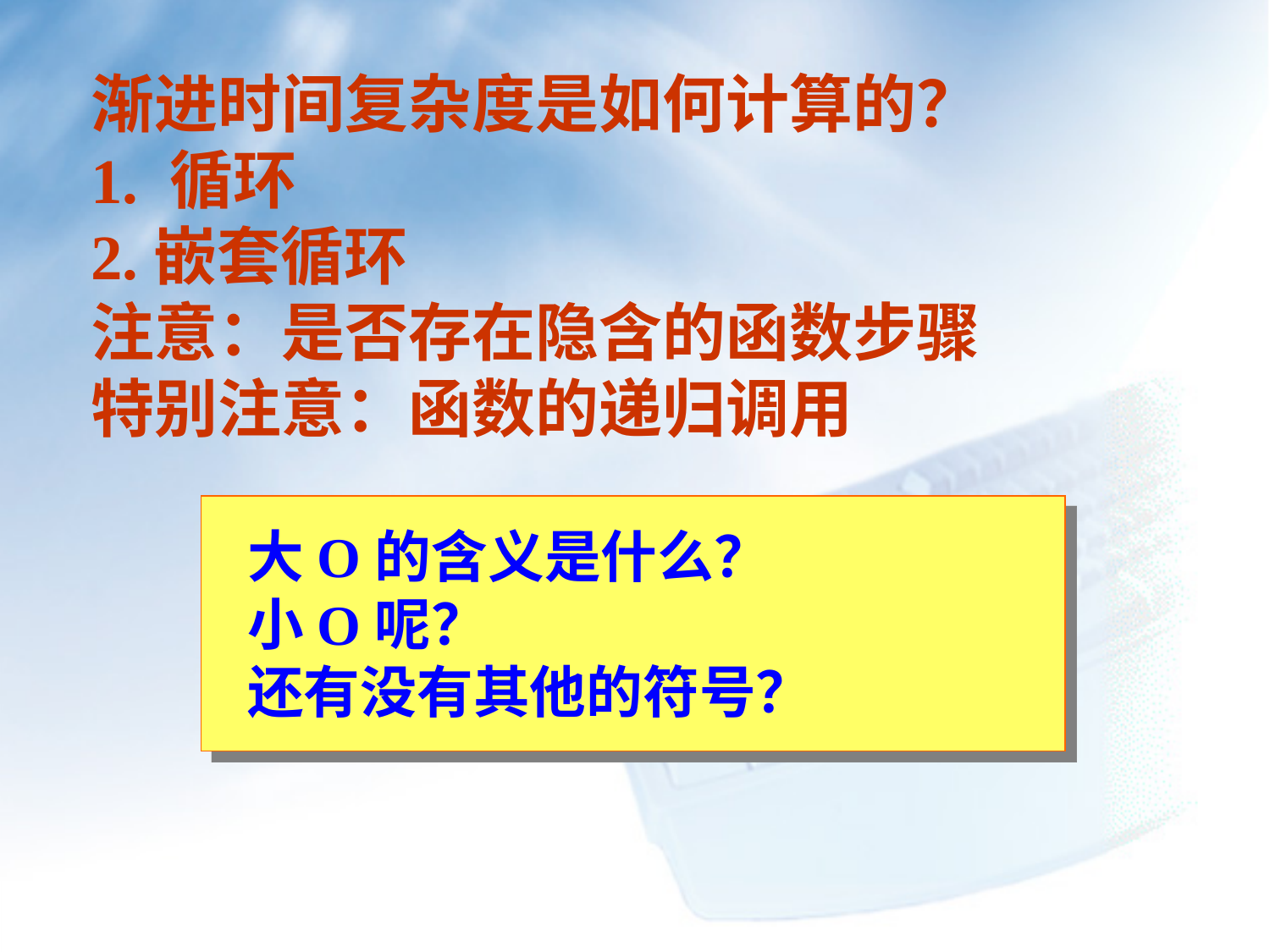

渐进时间复杂度是如何计算的？
1. 循环
2.嵌套循环
注意：是否存在隐含的函数步骤
特别注意：函数的递归调用

大O的含义是什么？
小O呢？
还有没有其他的符号？